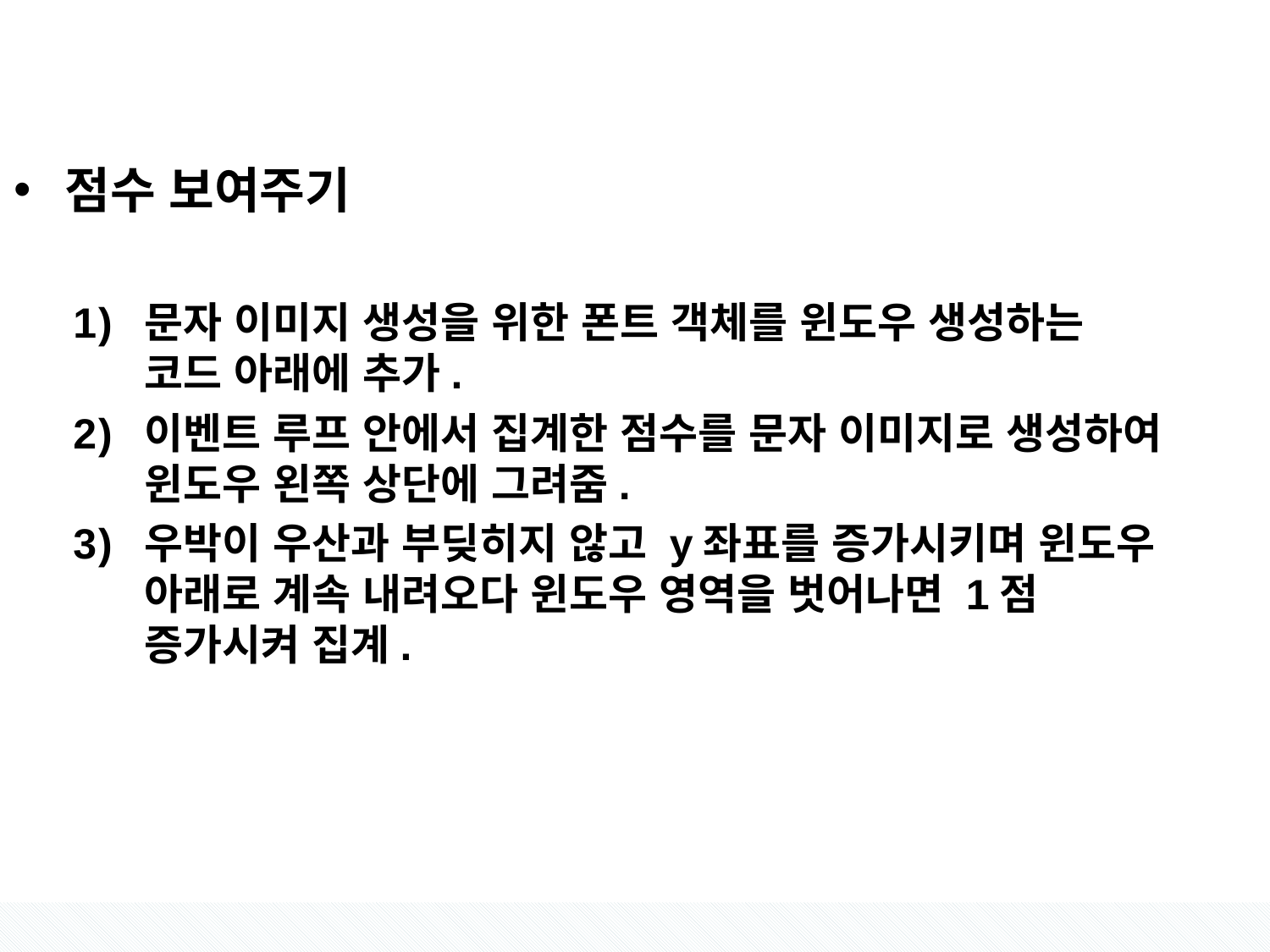

#
점수 보여주기

문자 이미지 생성을 위한 폰트 객체를 윈도우 생성하는 코드 아래에 추가.
이벤트 루프 안에서 집계한 점수를 문자 이미지로 생성하여 윈도우 왼쪽 상단에 그려줌.
우박이 우산과 부딪히지 않고 y좌표를 증가시키며 윈도우 아래로 계속 내려오다 윈도우 영역을 벗어나면 1점 증가시켜 집계.